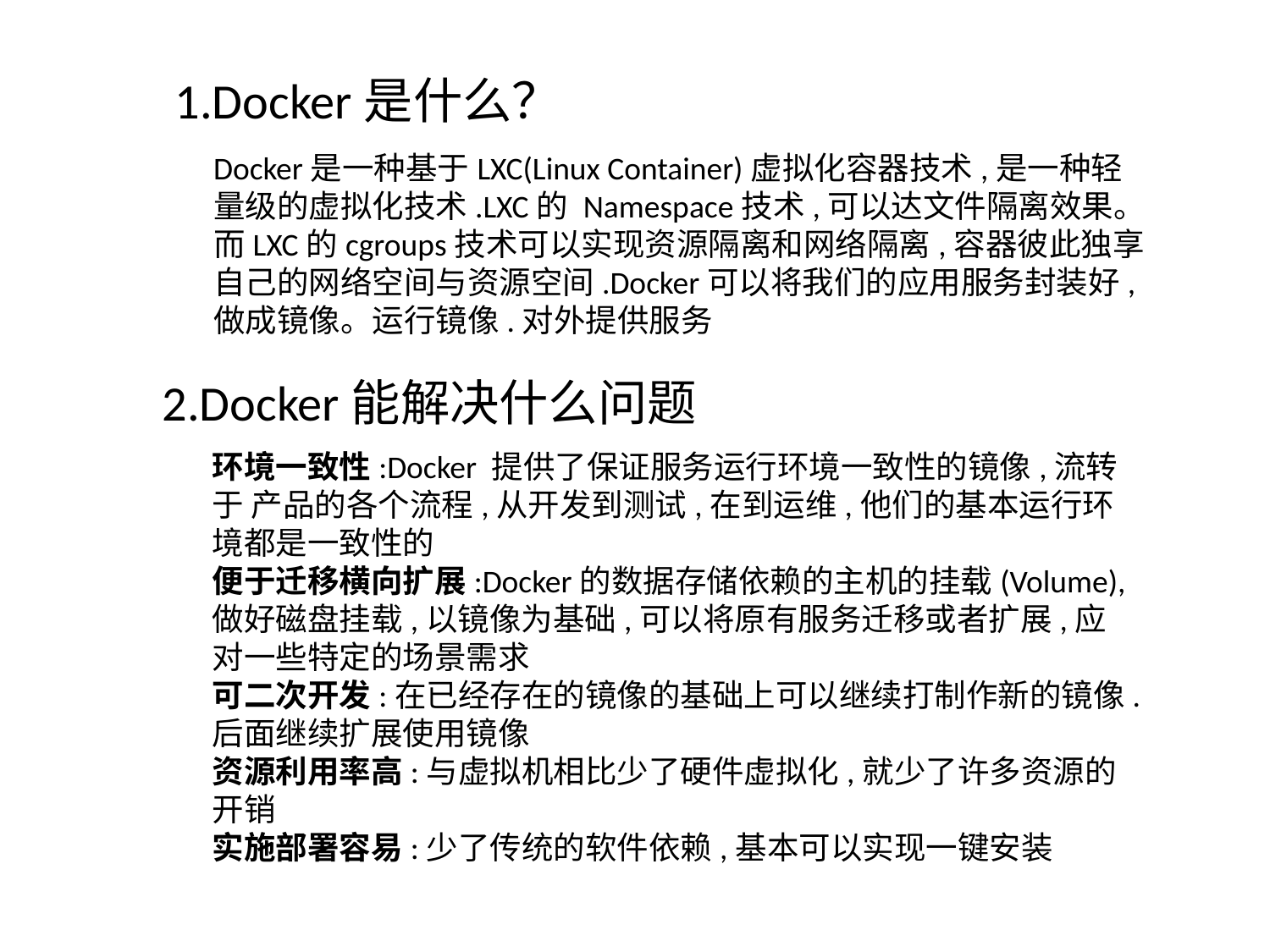

1.Docker是什么？
Docker是一种基于LXC(Linux Container)虚拟化容器技术,是一种轻量级的虚拟化技术.LXC的 Namespace技术,可以达文件隔离效果。 而LXC的cgroups技术可以实现资源隔离和网络隔离,容器彼此独享自己的网络空间与资源空间.Docker可以将我们的应用服务封装好,做成镜像。运行镜像.对外提供服务
2.Docker能解决什么问题
环境一致性:Docker 提供了保证服务运行环境一致性的镜像,流转于 产品的各个流程,从开发到测试,在到运维,他们的基本运行环境都是一致性的
便于迁移横向扩展:Docker的数据存储依赖的主机的挂载(Volume),做好磁盘挂载,以镜像为基础,可以将原有服务迁移或者扩展,应对一些特定的场景需求
可二次开发:在已经存在的镜像的基础上可以继续打制作新的镜像.后面继续扩展使用镜像
资源利用率高:与虚拟机相比少了硬件虚拟化,就少了许多资源的开销
实施部署容易:少了传统的软件依赖,基本可以实现一键安装